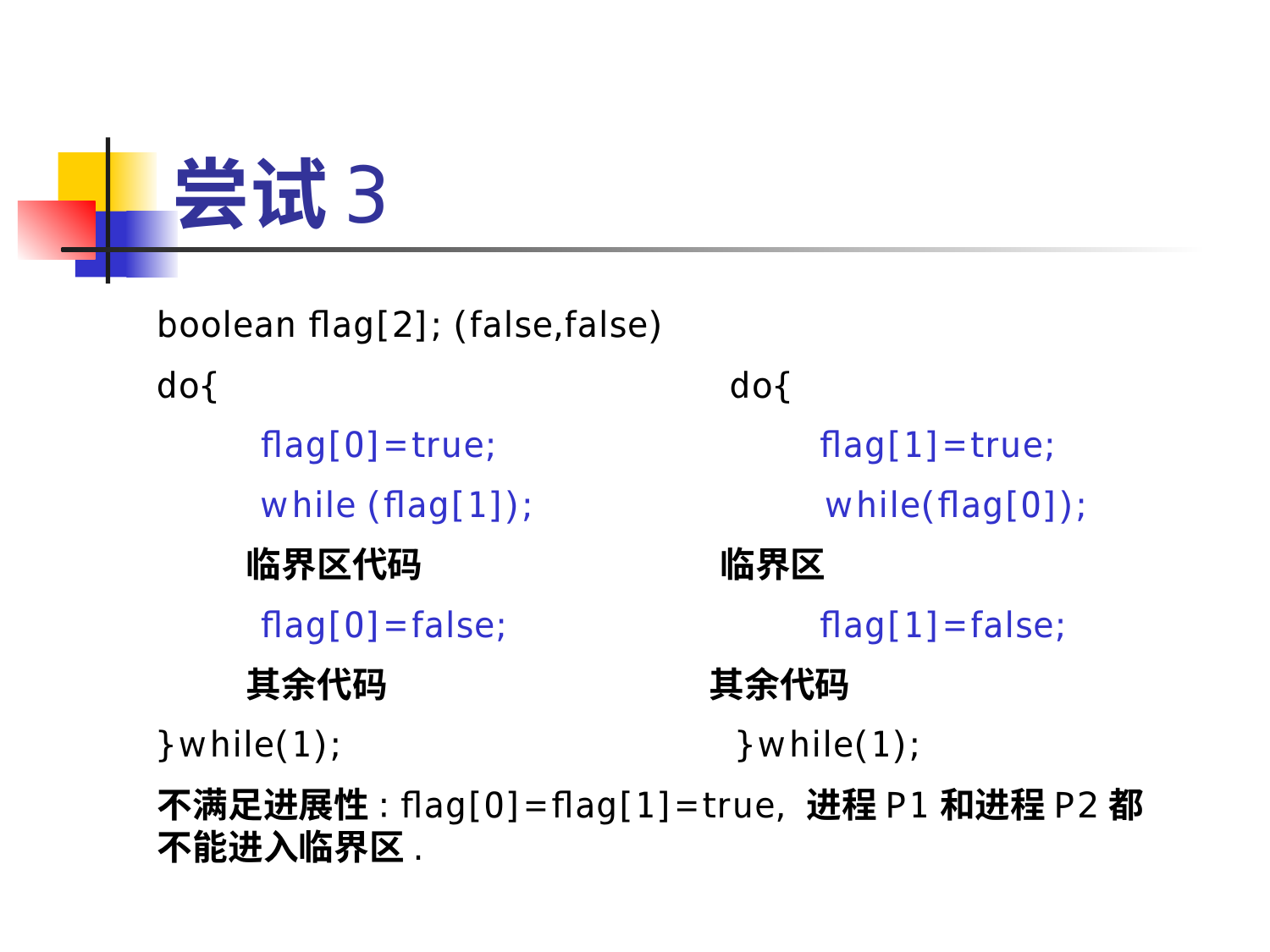

# 尝试3
boolean flag[2]; (false,false)
do{                                                 do{
          flag[0]=true;                               flag[1]=true;
          while (flag[1]);                            while(flag[0]);
          临界区代码                                     临界区
          flag[0]=false;                              flag[1]=false;
          其余代码                                        其余代码
}while(1);                                      }while(1);
不满足进展性: flag[0]=flag[1]=true, 进程P1和进程P2都不能进入临界区.